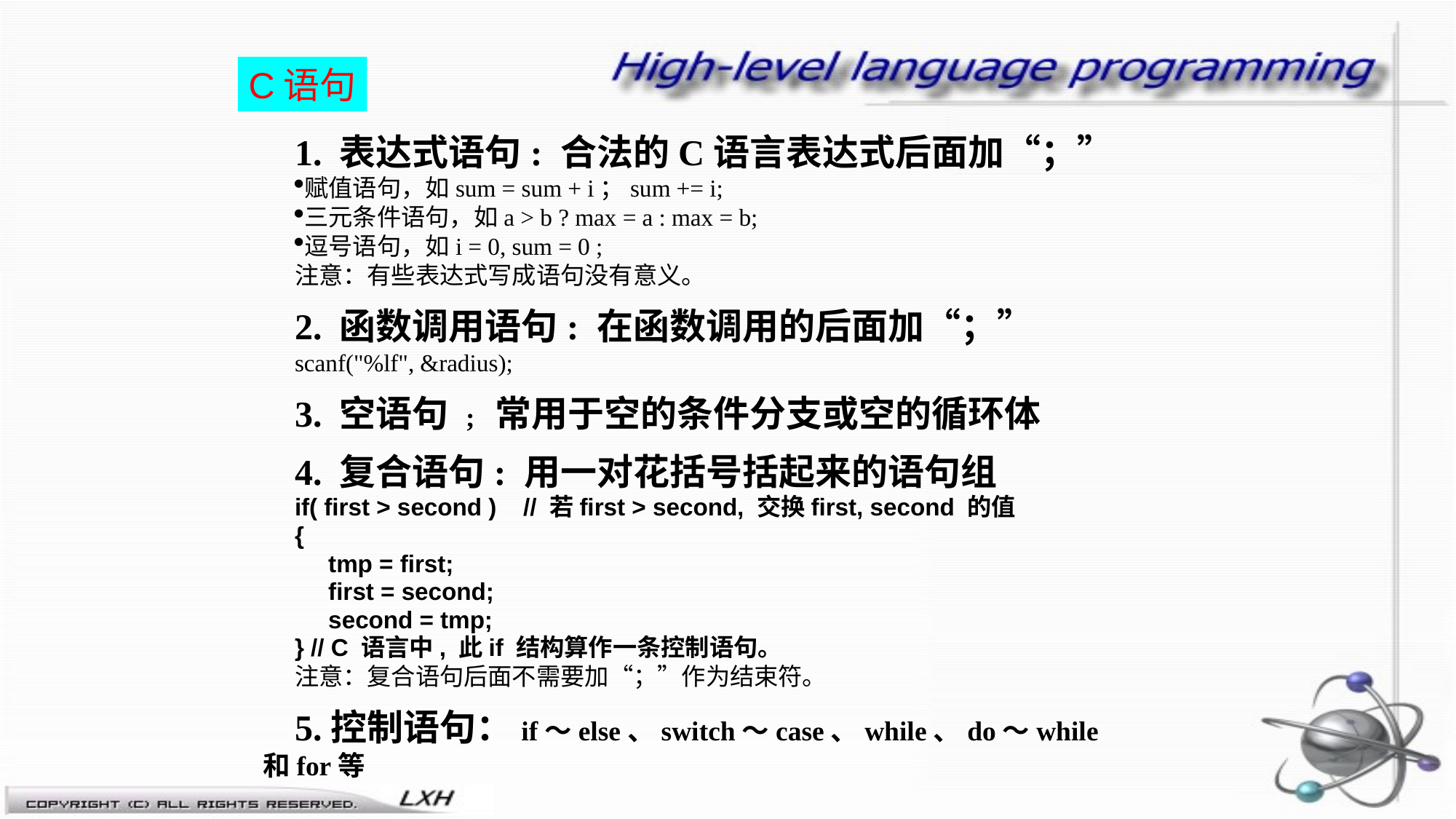

C语句
1. 表达式语句: 合法的C语言表达式后面加“；”
赋值语句，如sum = sum + i；sum += i;
三元条件语句，如a > b ? max = a : max = b;
逗号语句，如i = 0, sum = 0 ;
注意：有些表达式写成语句没有意义。

2. 函数调用语句: 在函数调用的后面加“；”
scanf("%lf", &radius);

3. 空语句 ;  常用于空的条件分支或空的循环体

4. 复合语句: 用一对花括号括起来的语句组
if( first > second )    // 若first > second, 交换first, second 的值
{
     tmp = first;
     first = second;
     second = tmp;
} // C 语言中, 此if 结构算作一条控制语句。
注意：复合语句后面不需要加“；”作为结束符。

5.控制语句：if～else、switch～case、while、do～while和for等